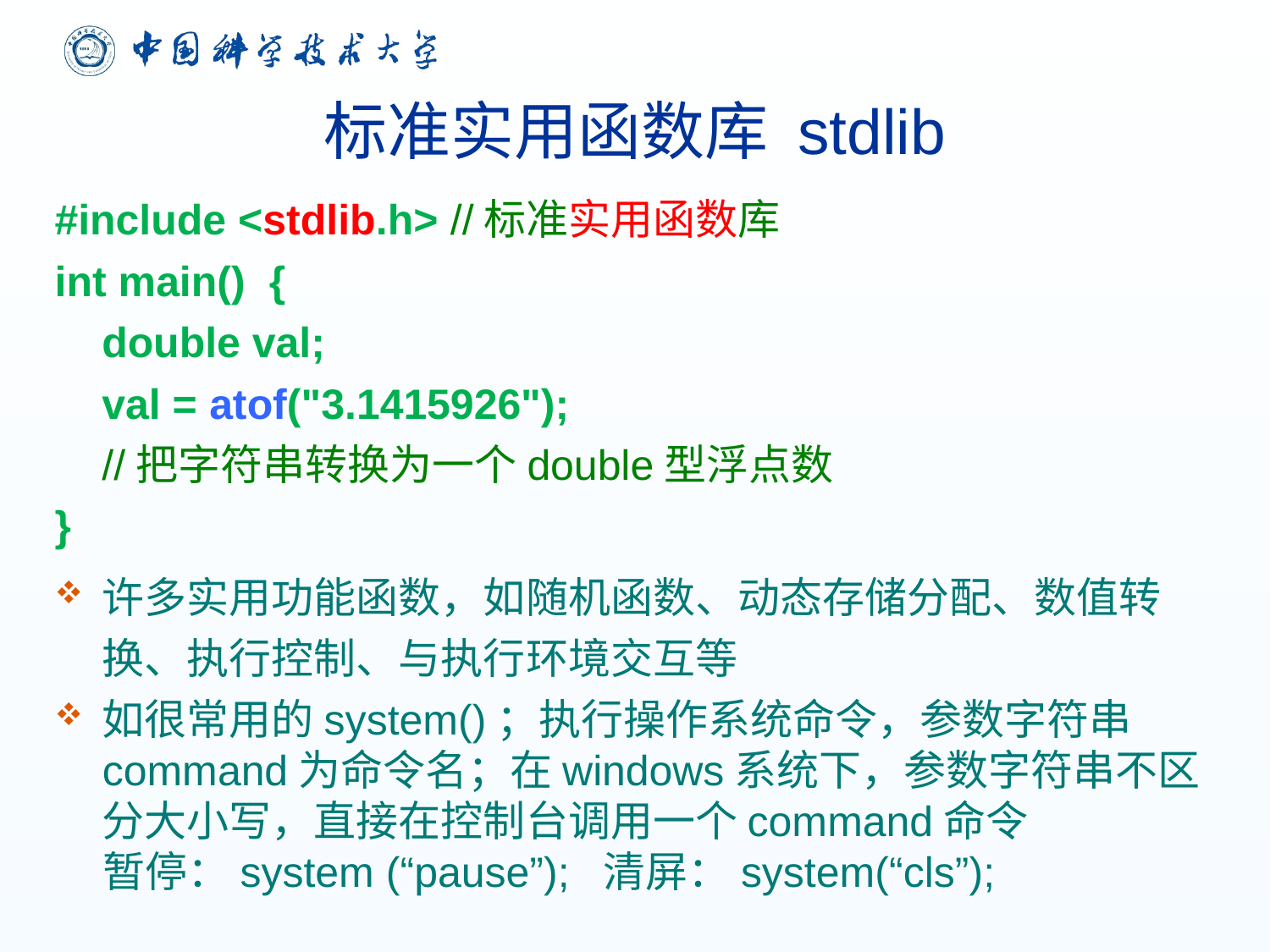

标准实用函数库 stdlib
#include <stdlib.h> //标准实用函数库
int main()  {
    double val;
    val = atof("3.1415926");
    //把字符串转换为一个double型浮点数
}
许多实用功能函数，如随机函数、动态存储分配、数值转换、执行控制、与执行环境交互等
如很常用的system()；执行操作系统命令，参数字符串command为命令名；在windows系统下，参数字符串不区分大小写，直接在控制台调用一个command命令
    暂停：system (“pause”);  清屏：system(“cls”);